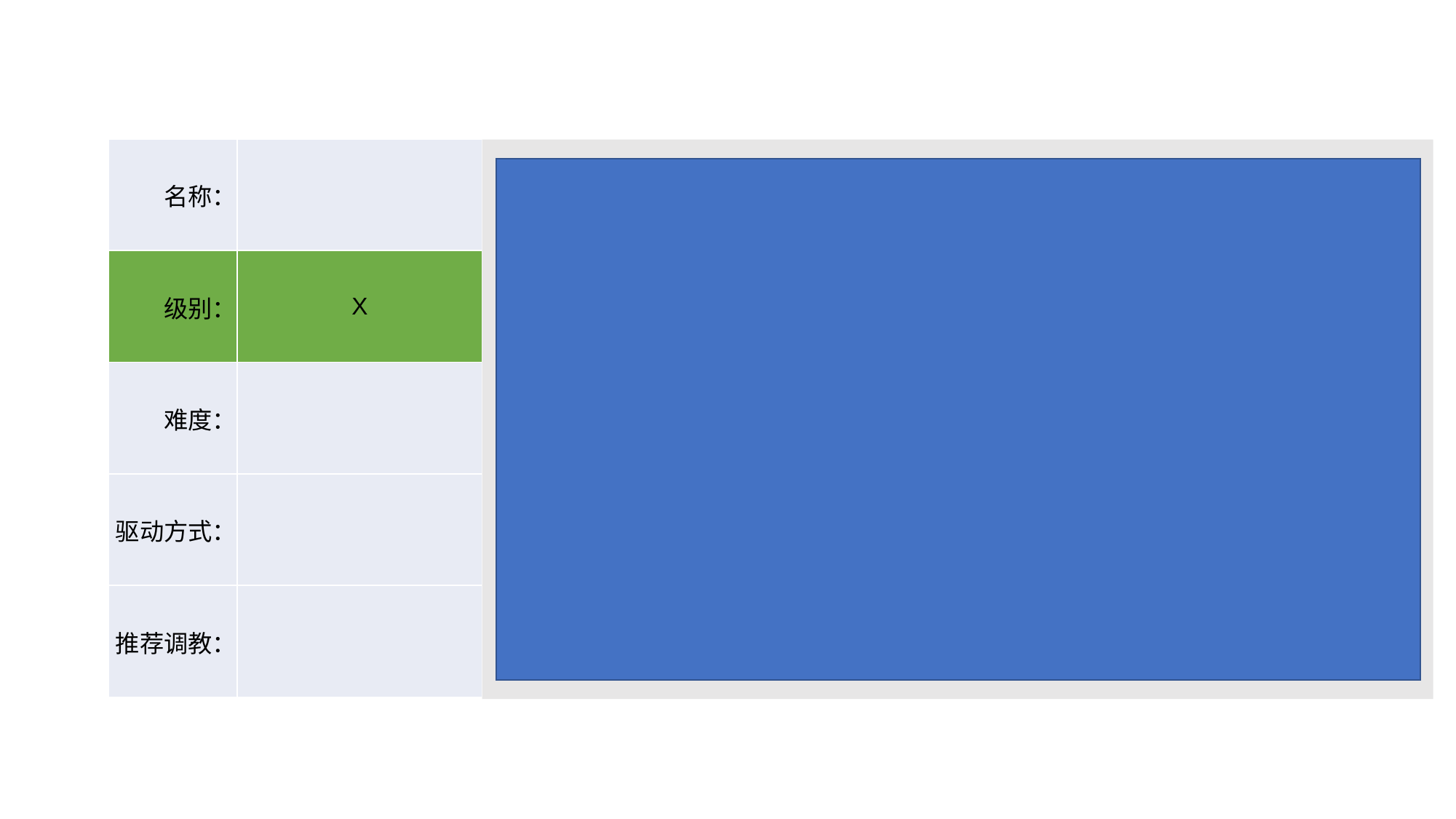

| 名称： |  |
| --- | --- |
| 级别： | X |
| 难度： |  |
| 驱动方式： |  |
| 推荐调教： |  |